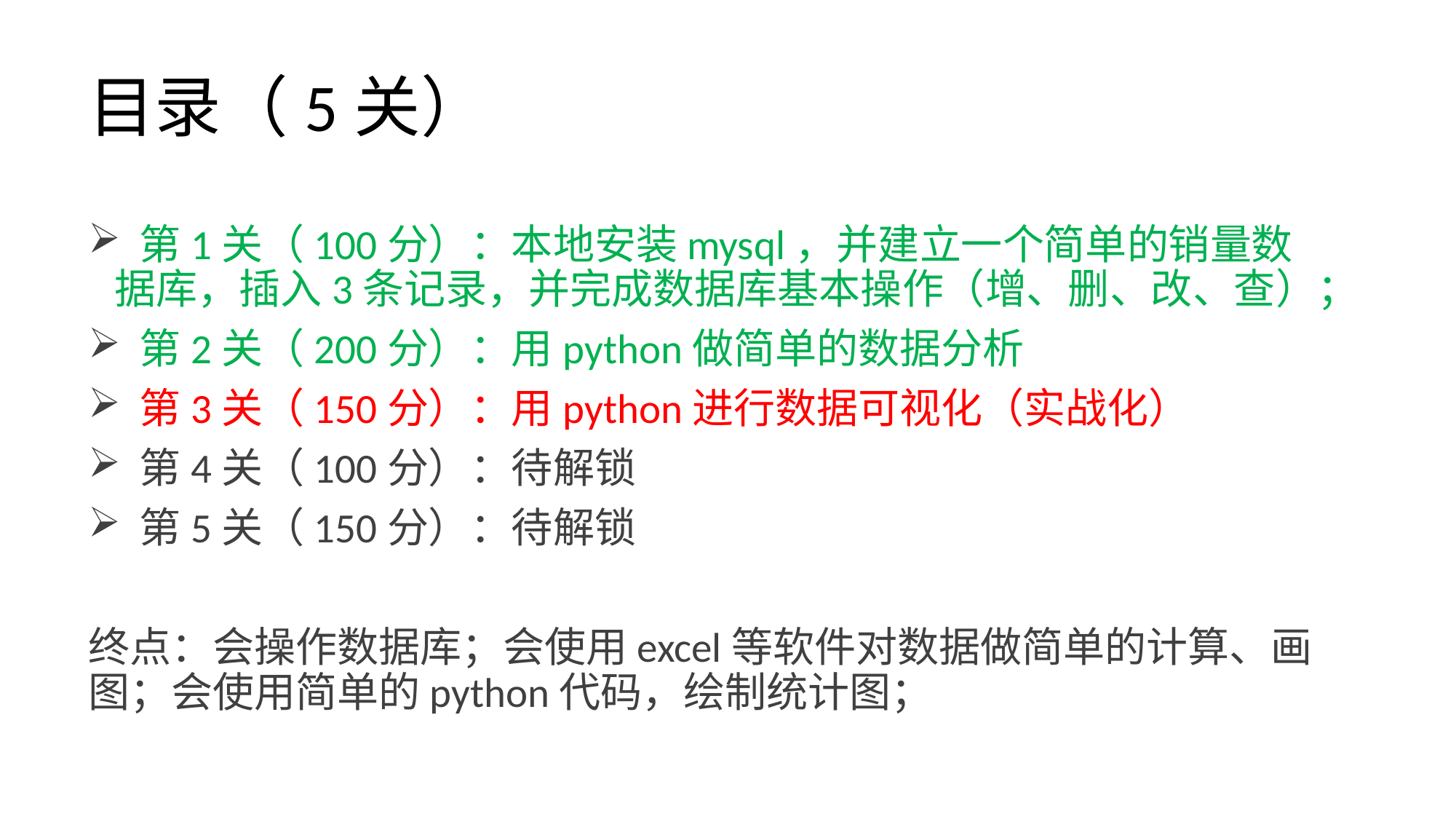

# 目录（5关）
 第1关（100分）：本地安装mysql，并建立一个简单的销量数据库，插入3条记录，并完成数据库基本操作（增、删、改、查）；
 第2关（200分）：用python做简单的数据分析
 第3关（150分）：用python进行数据可视化（实战化）
 第4关（100分）：待解锁
 第5关（150分）：待解锁

终点：会操作数据库；会使用excel等软件对数据做简单的计算、画图；会使用简单的python代码，绘制统计图；